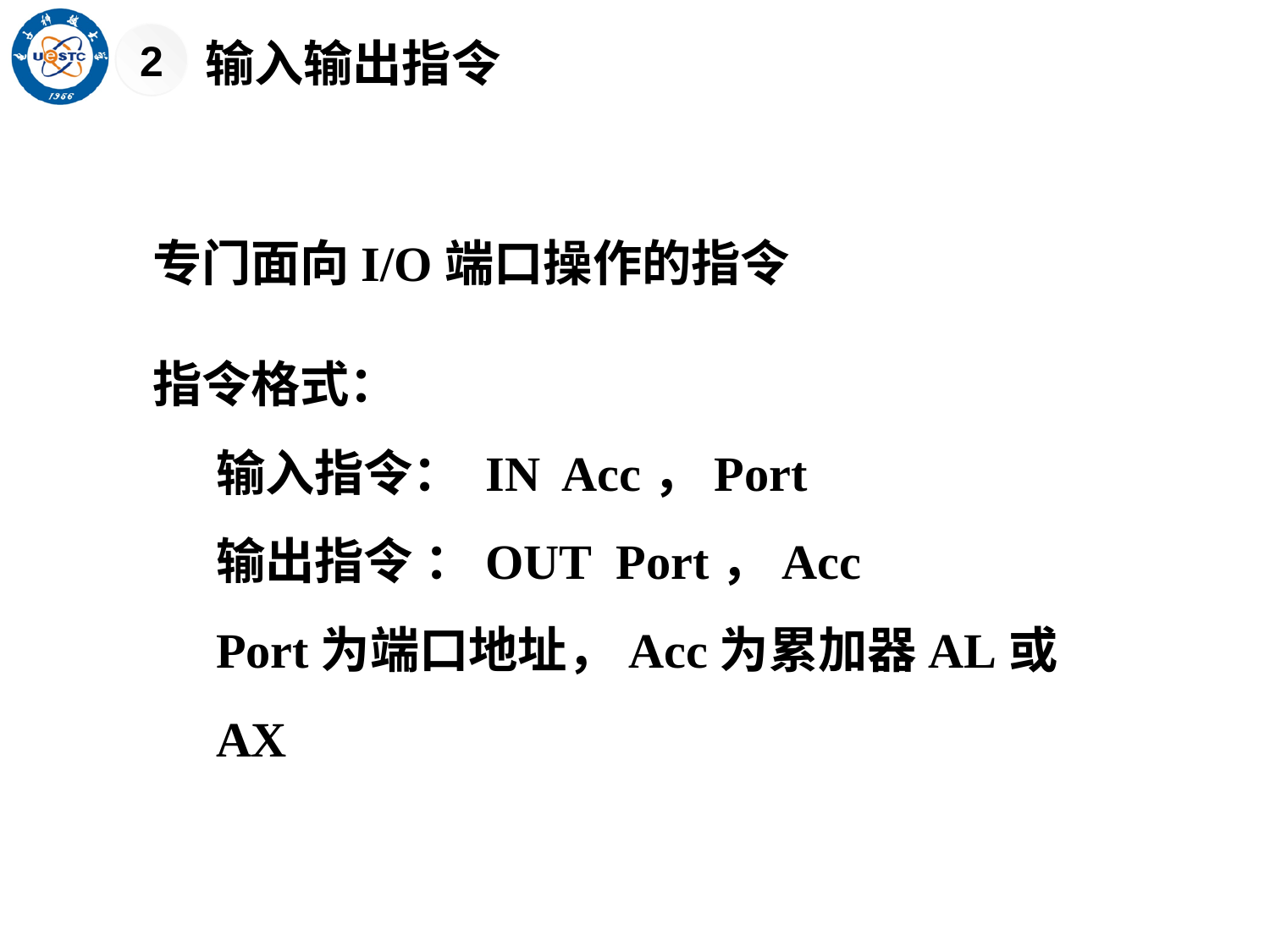

2
输入输出指令
专门面向I/O端口操作的指令
指令格式：
输入指令： IN  Acc，Port
输出指令 ：OUT  Port，Acc
Port为端口地址，Acc为累加器AL或AX